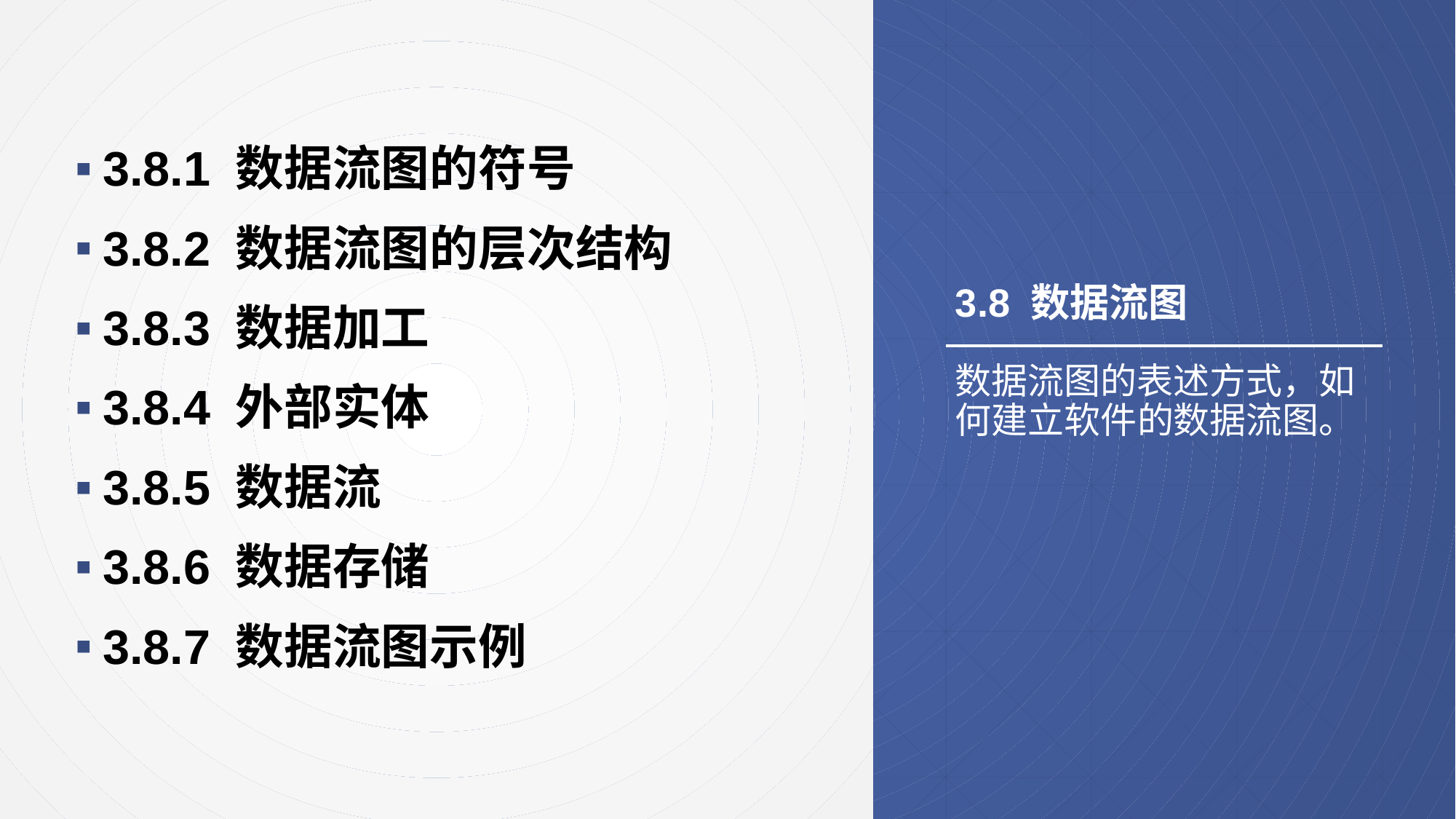

3.8.1 数据流图的符号
3.8.2 数据流图的层次结构
3.8.3 数据加工
3.8.4 外部实体
3.8.5 数据流
3.8.6 数据存储
3.8.7 数据流图示例
# 3.8 数据流图
数据流图的表述方式，如何建立软件的数据流图。